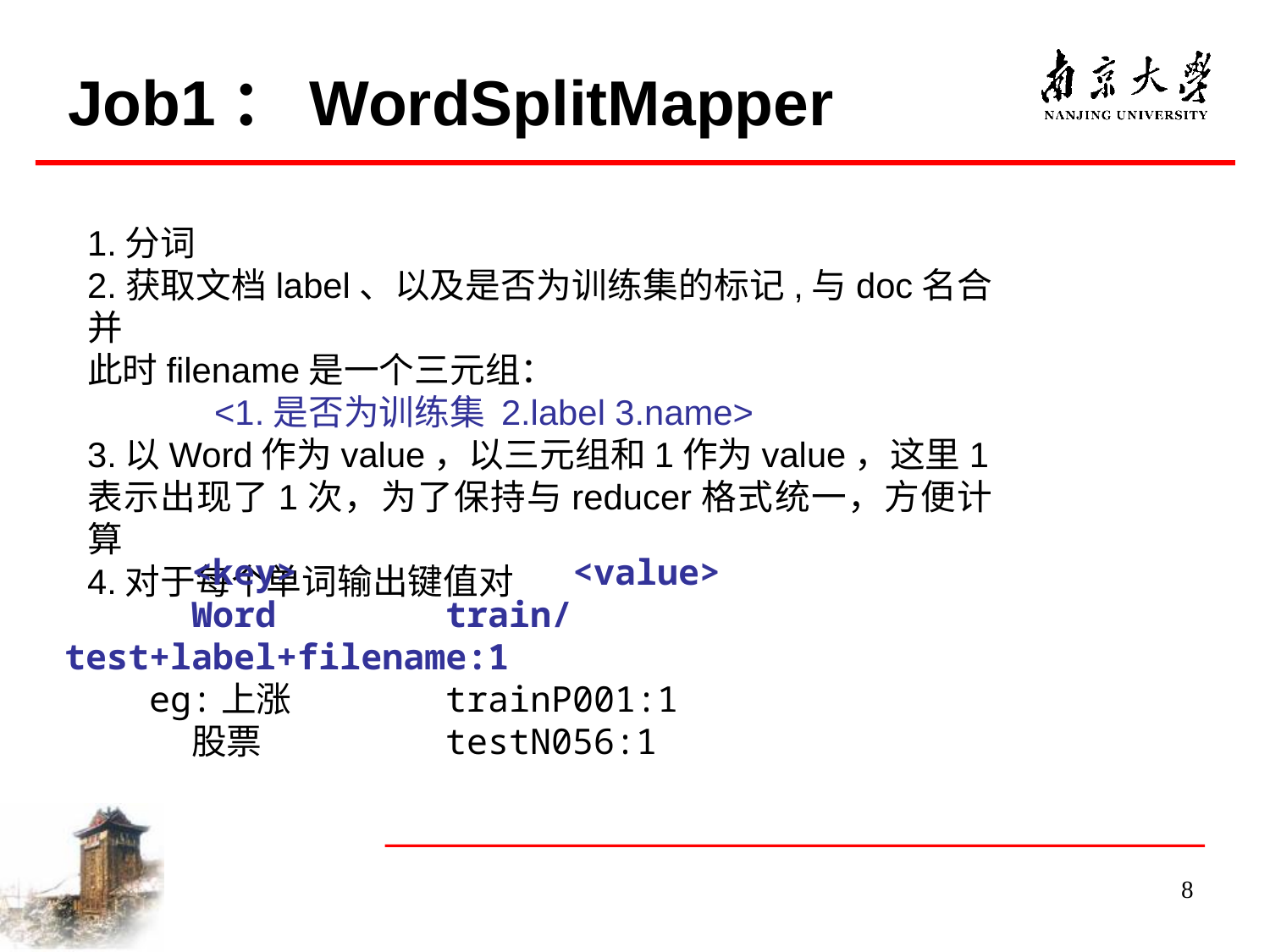

Job1：WordSplitMapper
1.分词
2.获取文档label、以及是否为训练集的标记,与doc名合并
此时filename是一个三元组：
	<1.是否为训练集 2.label 3.name>
3.以Word作为value，以三元组和1作为value，这里1表示出现了1次，为了保持与reducer格式统一，方便计算
4.对于每个单词输出键值对

	<key> 		<value>
	Word		train/test+label+filename:1
    eg:上涨		trainP001:1
	股票		testN056:1
8